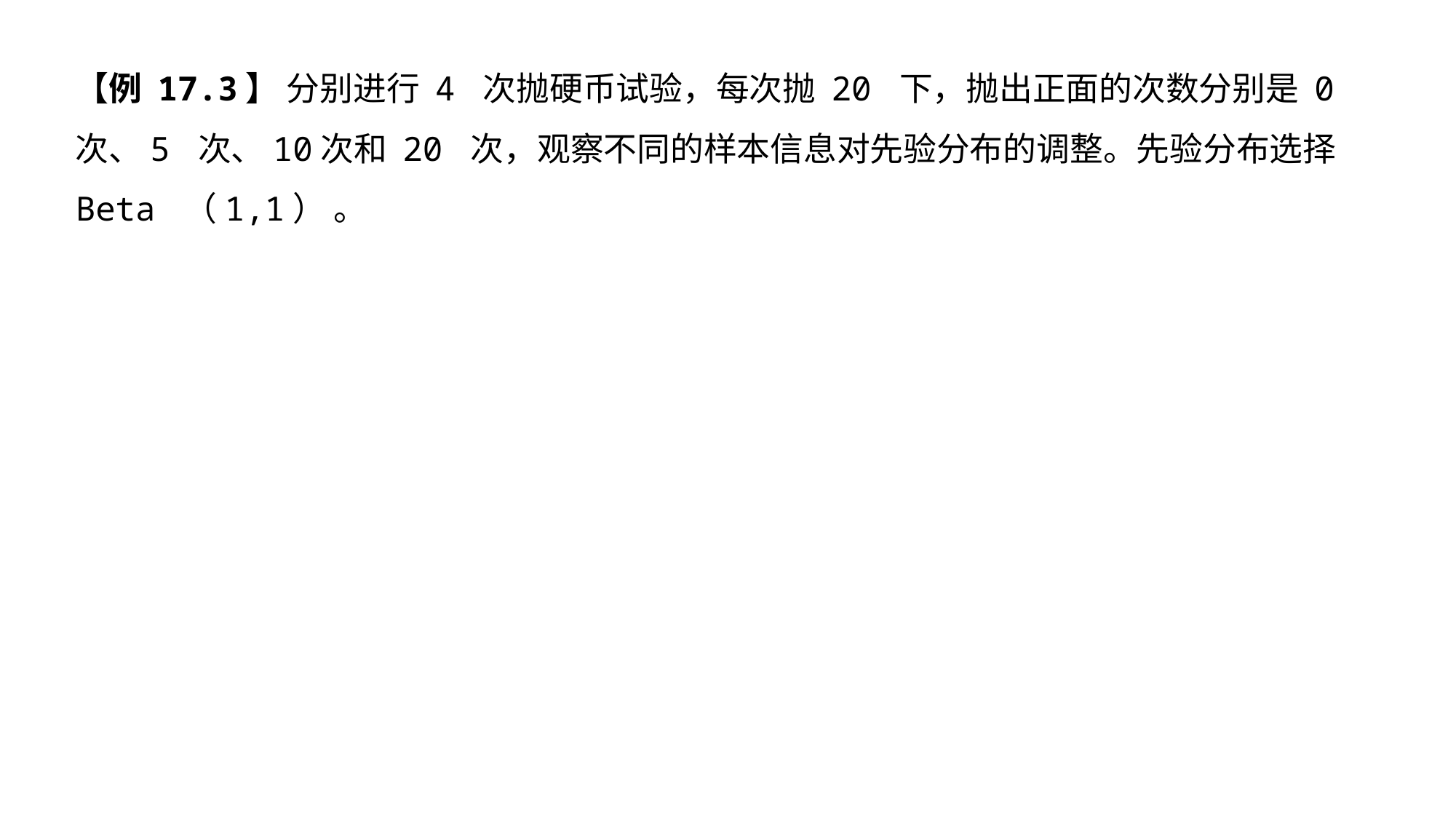

【例 17.3】 分别进行 4 次抛硬币试验，每次抛 20 下，抛出正面的次数分别是 0 次、5 次、10次和 20 次，观察不同的样本信息对先验分布的调整。先验分布选择 Beta （1,1） 。